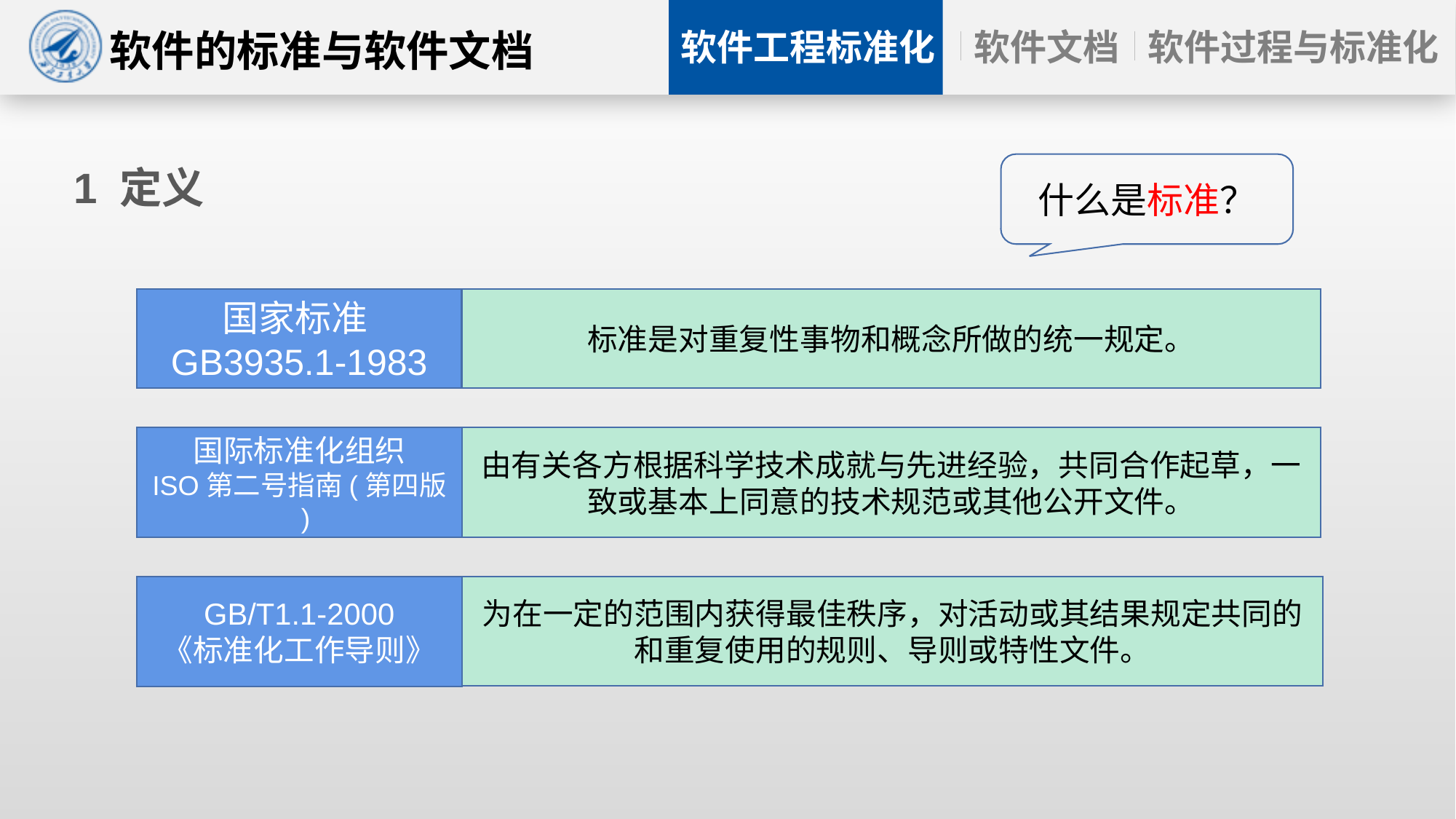

# 1 定义
什么是标准？
标准是对重复性事物和概念所做的统一规定。
国家标准GB3935.1-1983
国际标准化组织
ISO第二号指南(第四版 )
由有关各方根据科学技术成就与先进经验，共同合作起草，一致或基本上同意的技术规范或其他公开文件。
为在一定的范围内获得最佳秩序，对活动或其结果规定共同的和重复使用的规则、导则或特性文件。
GB/T1.1-2000
《标准化工作导则》